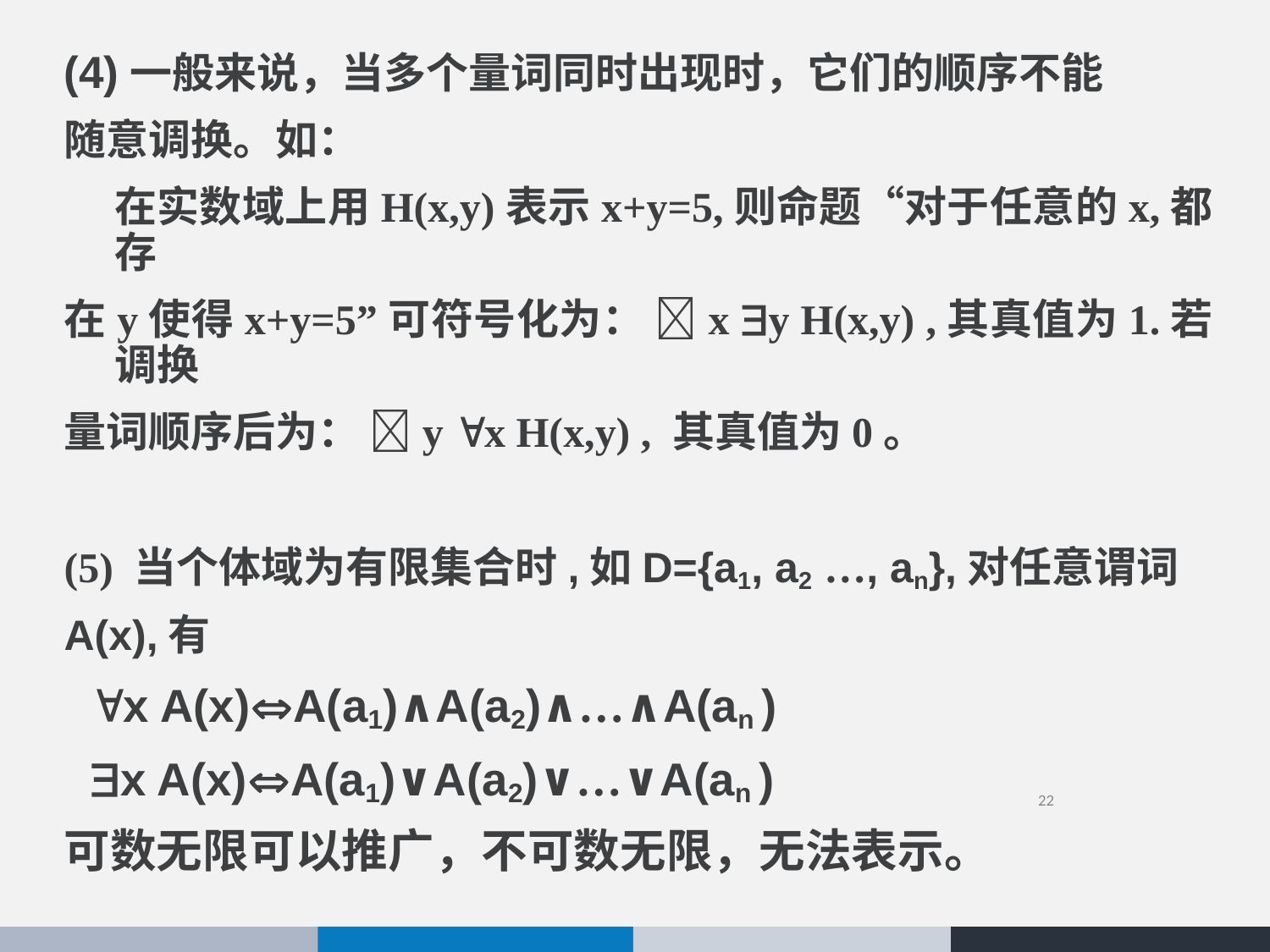

(4)一般来说，当多个量词同时出现时，它们的顺序不能
随意调换。如：
    在实数域上用H(x,y)表示x+y=5,则命题“对于任意的x,都存
在y使得x+y=5”可符号化为： ∀x ∃y H(x,y) ,其真值为1.若调换
量词顺序后为： ∃y ∀x H(x,y) , 其真值为0。

(5) 当个体域为有限集合时,如D={a1, a2 …, an},对任意谓词
A(x),有
  ∀x A(x)⇔A(a1)∧A(a2)∧…∧A(an )
  ∃x A(x)⇔A(a1)∨A(a2)∨…∨A(an )
可数无限可以推广，不可数无限，无法表示。
22